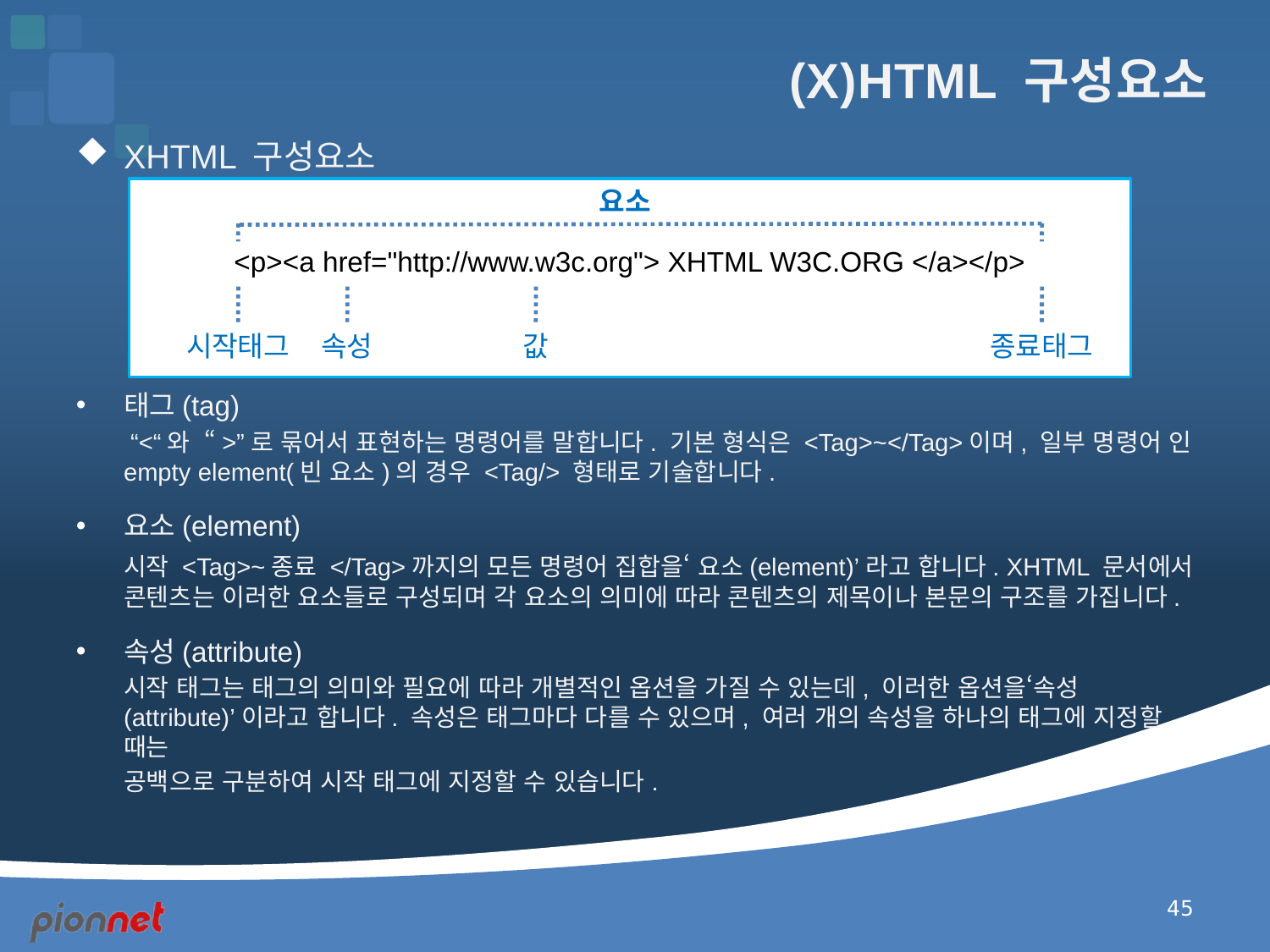

# (X)HTML 구성요소
XHTML 구성요소

태그(tag)
	 “<“와  “>”로 묶어서 표현하는 명령어를 말합니다. 기본 형식은 <Tag>~</Tag>이며, 일부 명령어 인 empty element(빈 요소)의 경우 <Tag/> 형태로 기술합니다.
요소(element)
	시작 <Tag>~종료 </Tag>까지의 모든 명령어 집합을‘ 요소(element)’라고 합니다. XHTML 문서에서 콘텐츠는 이러한 요소들로 구성되며 각 요소의 의미에 따라 콘텐츠의 제목이나 본문의 구조를 가집니다.
속성(attribute)
	시작 태그는 태그의 의미와 필요에 따라 개별적인 옵션을 가질 수 있는데, 이러한 옵션을‘속성(attribute)’이라고 합니다. 속성은 태그마다 다를 수 있으며, 여러 개의 속성을 하나의 태그에 지정할 때는
	공백으로 구분하여 시작 태그에 지정할 수 있습니다.

<p><a href="http://www.w3c.org"> XHTML W3C.ORG </a></p>

요소
시작태그
속성
값
종료태그
45